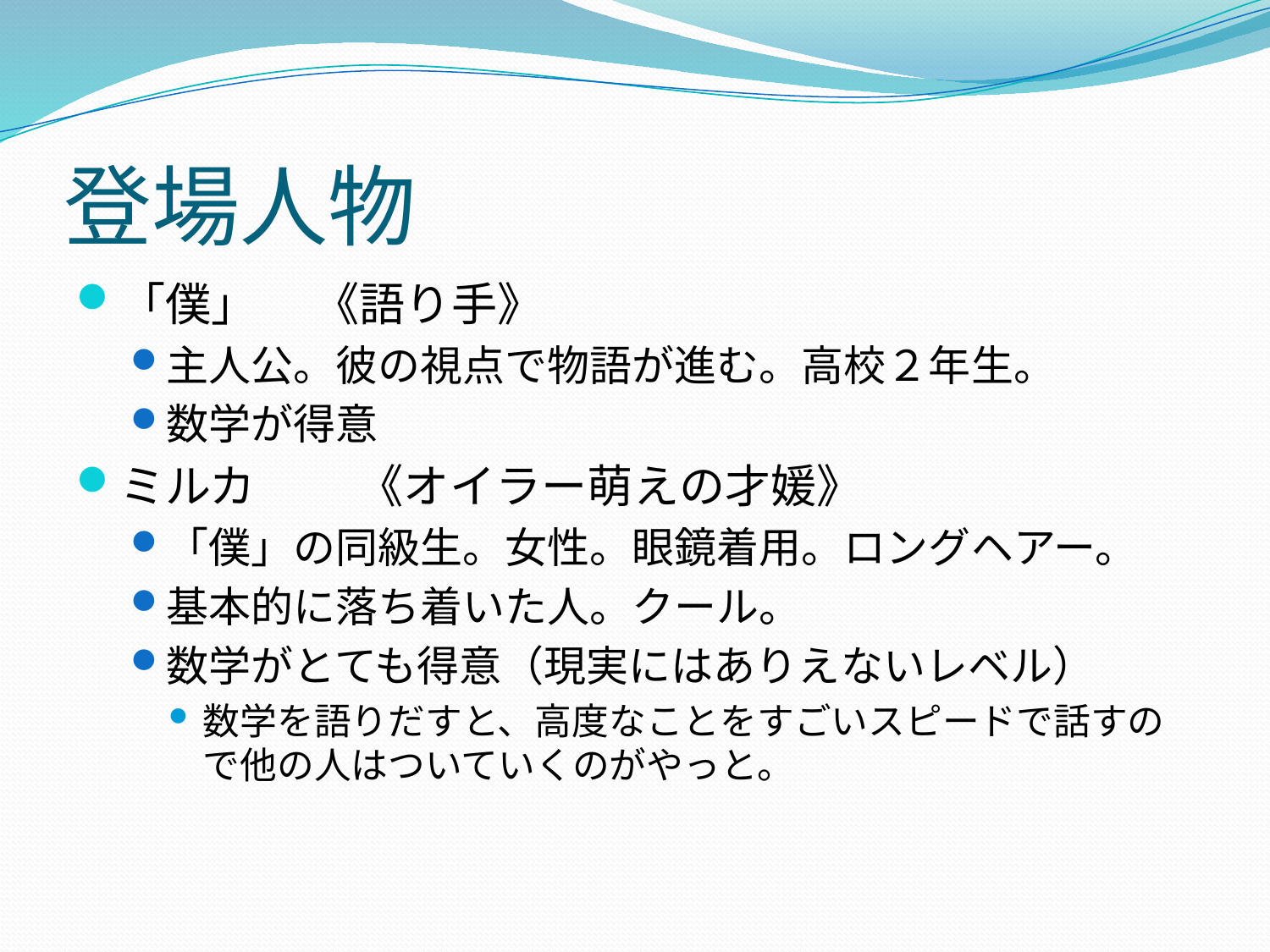

# 登場人物
「僕」　 《語り手》
主人公。彼の視点で物語が進む。高校２年生。
数学が得意
ミルカ　　 《オイラー萌えの才媛》
「僕」の同級生。女性。眼鏡着用。ロングヘアー。
基本的に落ち着いた人。クール。
数学がとても得意（現実にはありえないレベル）
数学を語りだすと、高度なことをすごいスピードで話すので他の人はついていくのがやっと。